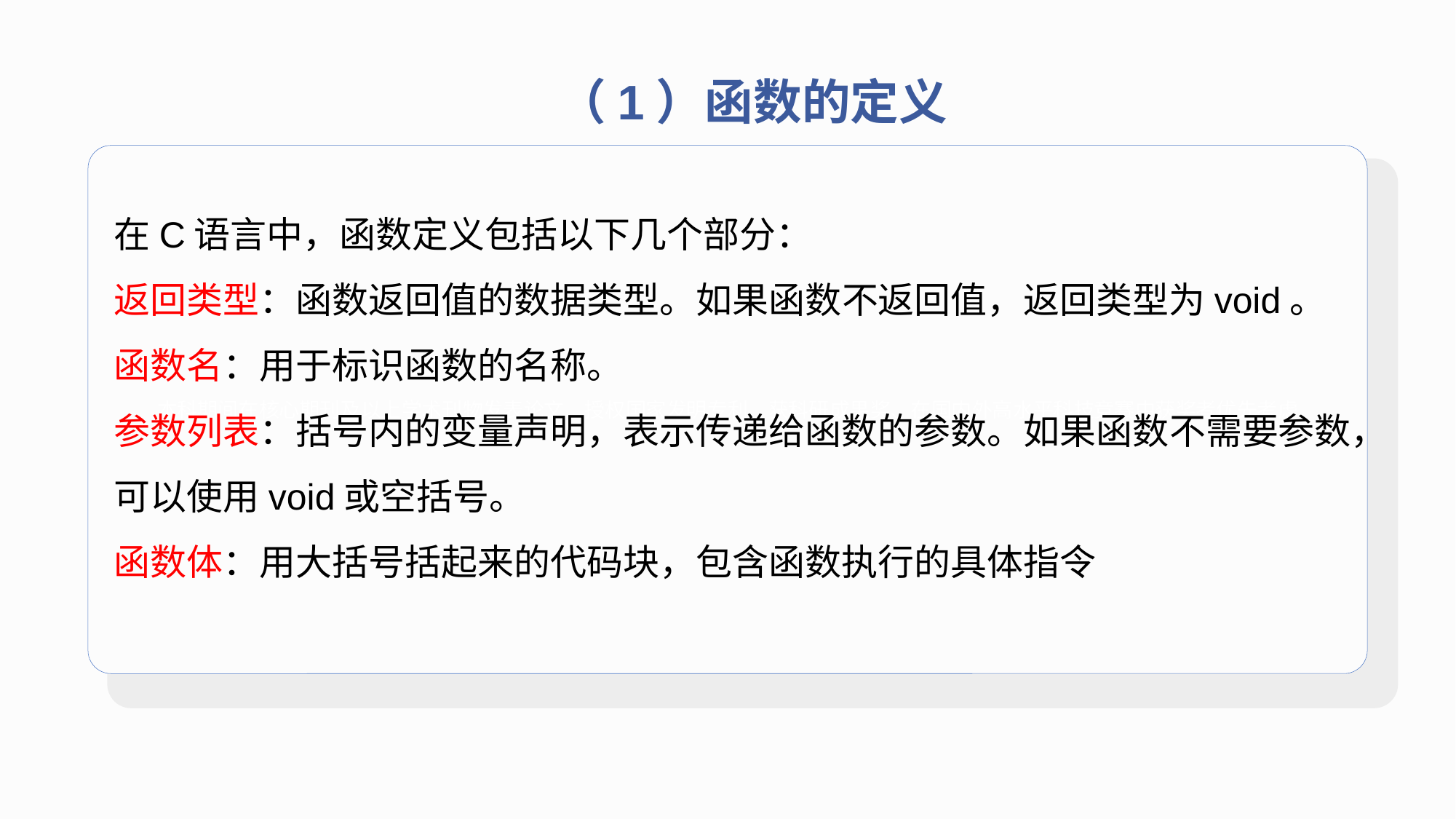

（1）函数的定义
本科期间在核心期刊及以上学术刊物发表论文、授权国家发明专利、获科研成果奖、在国内外高水平科技竞赛中获奖者优先考虑

在C语言中，函数定义包括以下几个部分：
返回类型：函数返回值的数据类型。如果函数不返回值，返回类型为void。
函数名：用于标识函数的名称。
参数列表：括号内的变量声明，表示传递给函数的参数。如果函数不需要参数，可以使用void或空括号。
函数体：用大括号括起来的代码块，包含函数执行的具体指令